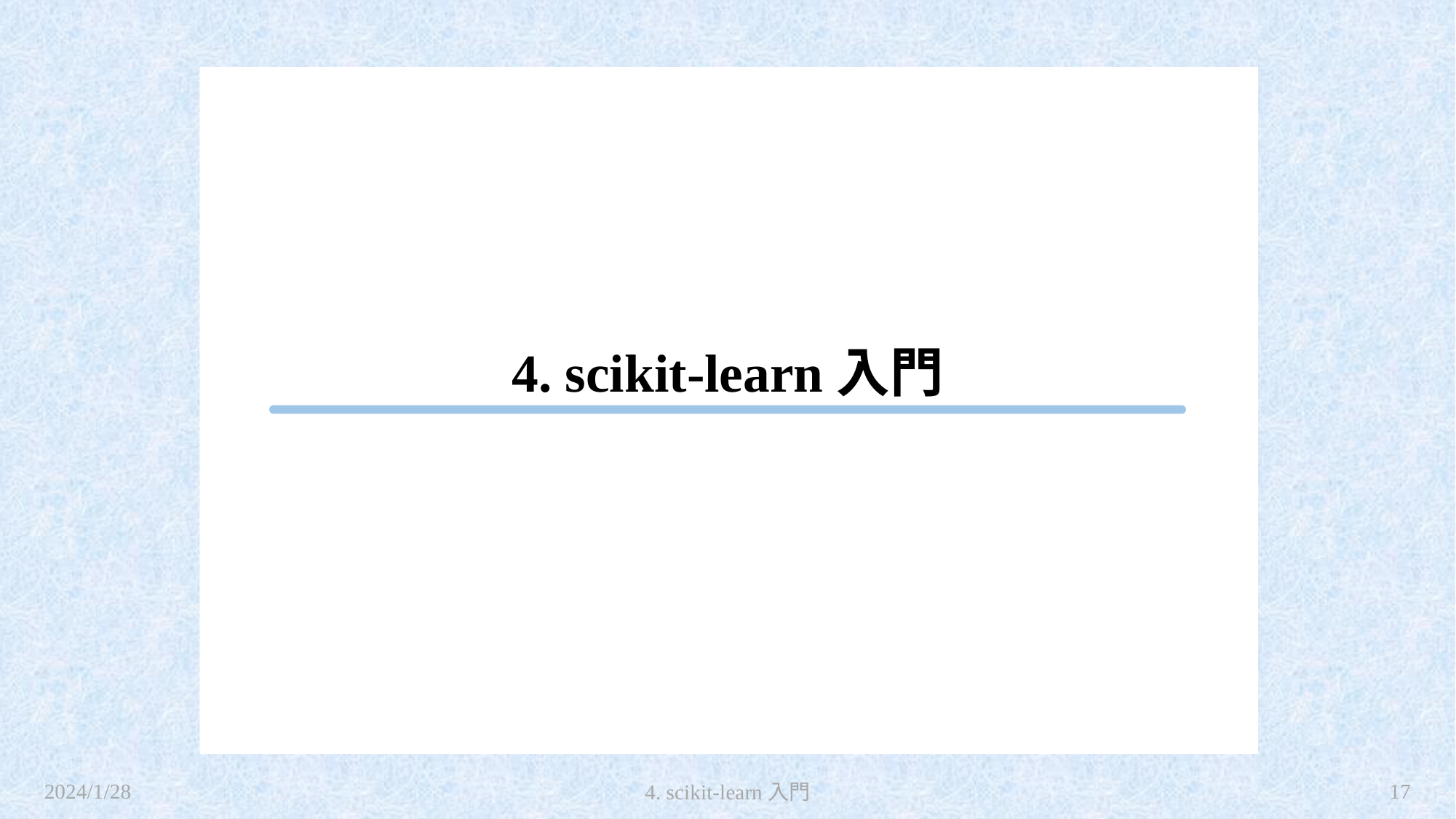

# 4. scikit-learn入門
2024/1/28
17
4. scikit-learn入門